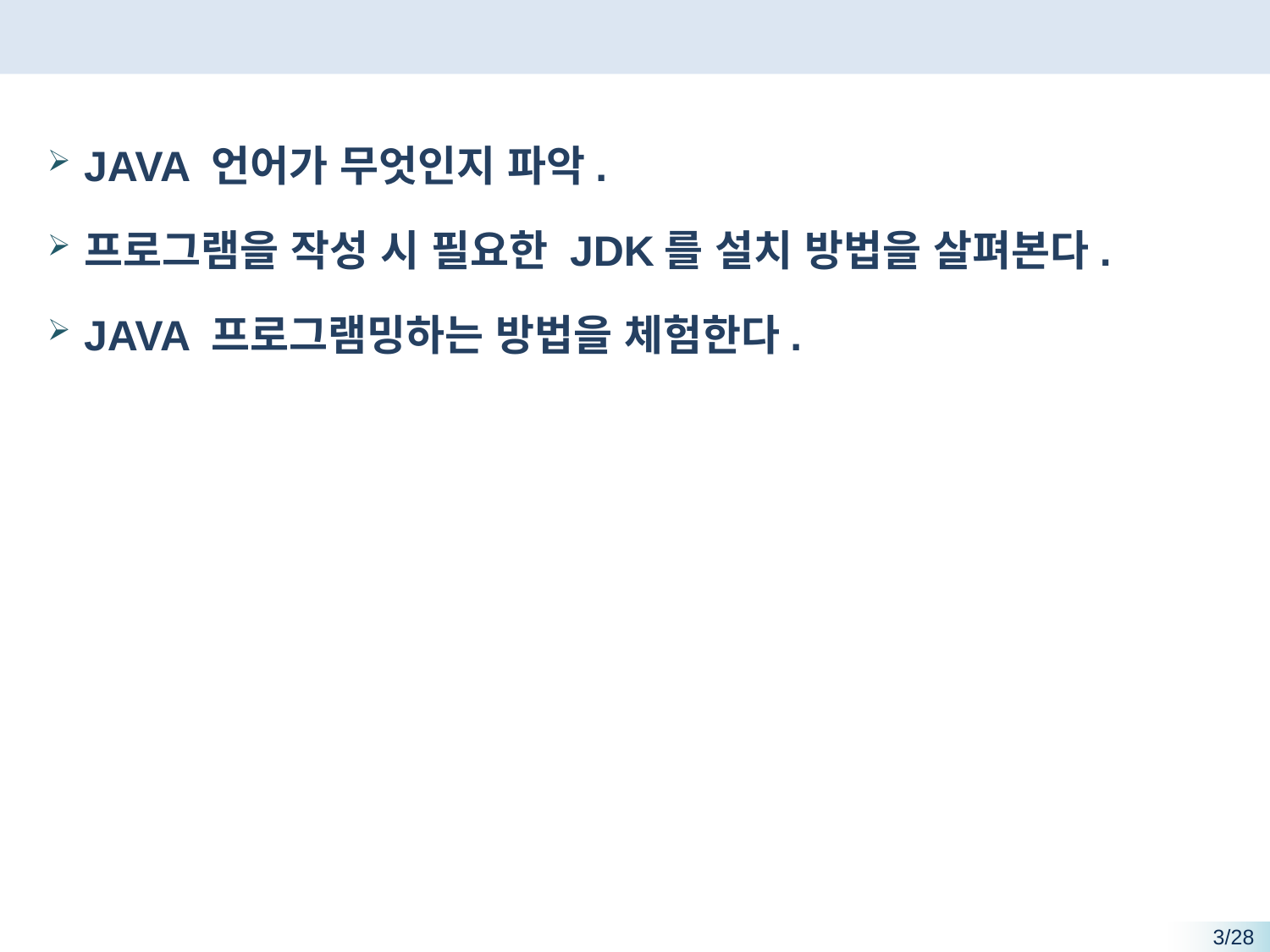

#
JAVA 언어가 무엇인지 파악.
프로그램을 작성 시 필요한 JDK를 설치 방법을 살펴본다.
JAVA 프로그램밍하는 방법을 체험한다.